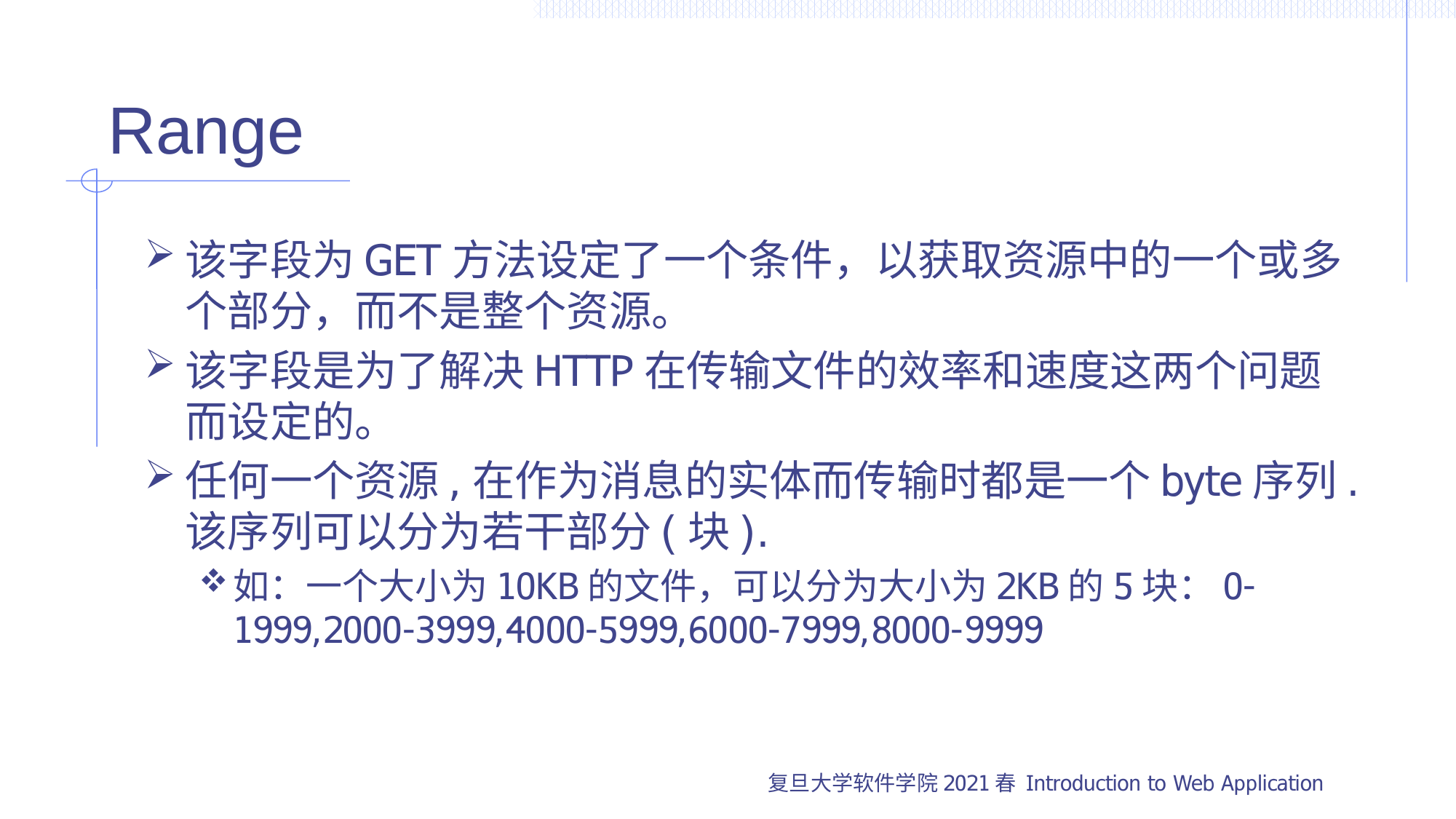

# Range
该字段为GET方法设定了一个条件，以获取资源中的一个或多个部分，而不是整个资源。
该字段是为了解决HTTP在传输文件的效率和速度这两个问题而设定的。
任何一个资源,在作为消息的实体而传输时都是一个byte序列.该序列可以分为若干部分(块).
如：一个大小为10KB的文件，可以分为大小为2KB的5块：0-1999,2000-3999,4000-5999,6000-7999,8000-9999